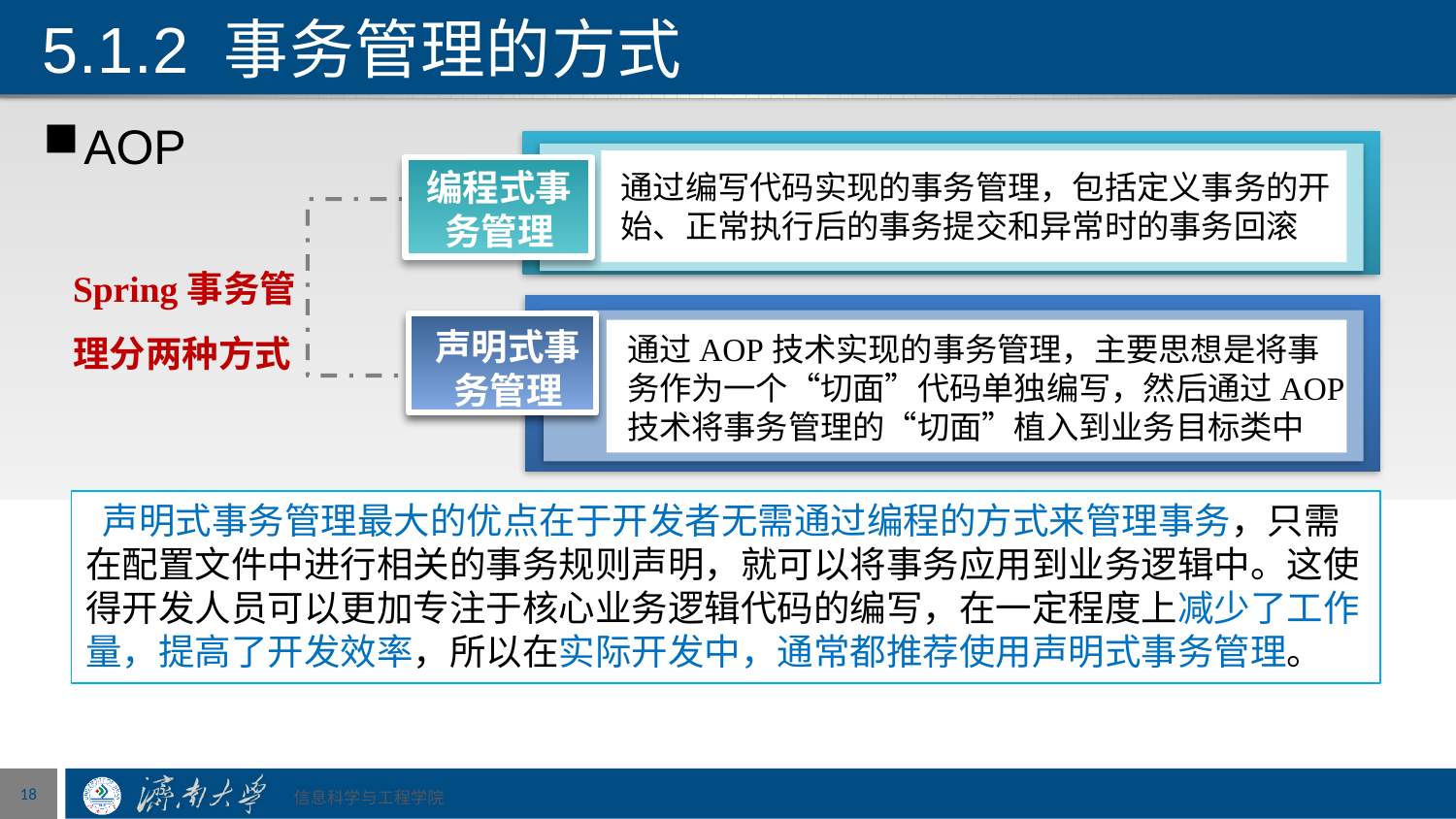

# 5.1.2 事务管理的方式
AOP

编程式事务管理
通过编写代码实现的事务管理，包括定义事务的开始、正常执行后的事务提交和异常时的事务回滚

Spring事务管理分两种方式

声明式事务管理

通过AOP技术实现的事务管理，主要思想是将事务作为一个“切面”代码单独编写，然后通过AOP技术将事务管理的“切面”植入到业务目标类中

 声明式事务管理最大的优点在于开发者无需通过编程的方式来管理事务，只需在配置文件中进行相关的事务规则声明，就可以将事务应用到业务逻辑中。这使得开发人员可以更加专注于核心业务逻辑代码的编写，在一定程度上减少了工作量，提高了开发效率，所以在实际开发中，通常都推荐使用声明式事务管理。